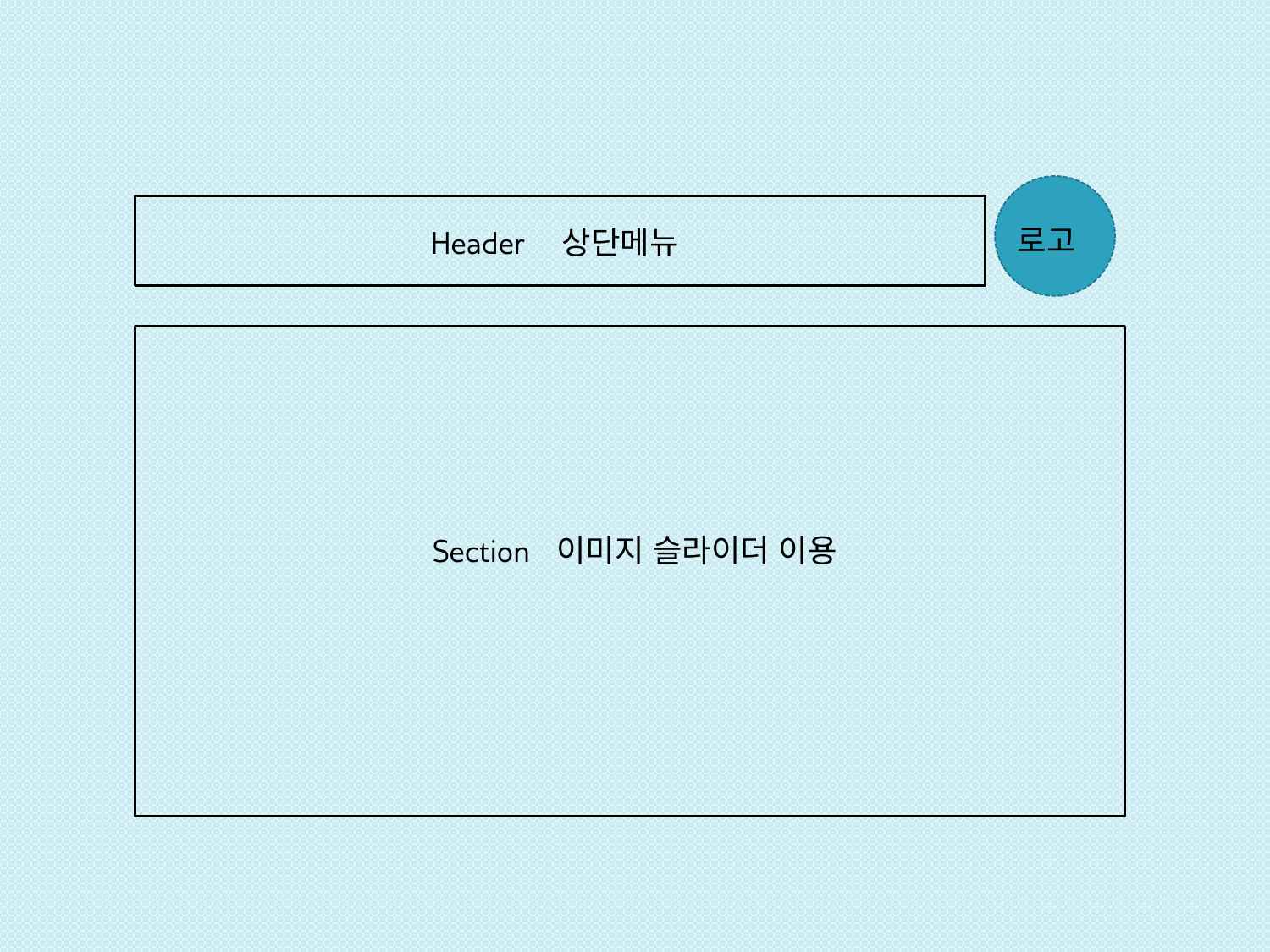

로고
Header   상단메뉴

Section  이미지 슬라이더 이용